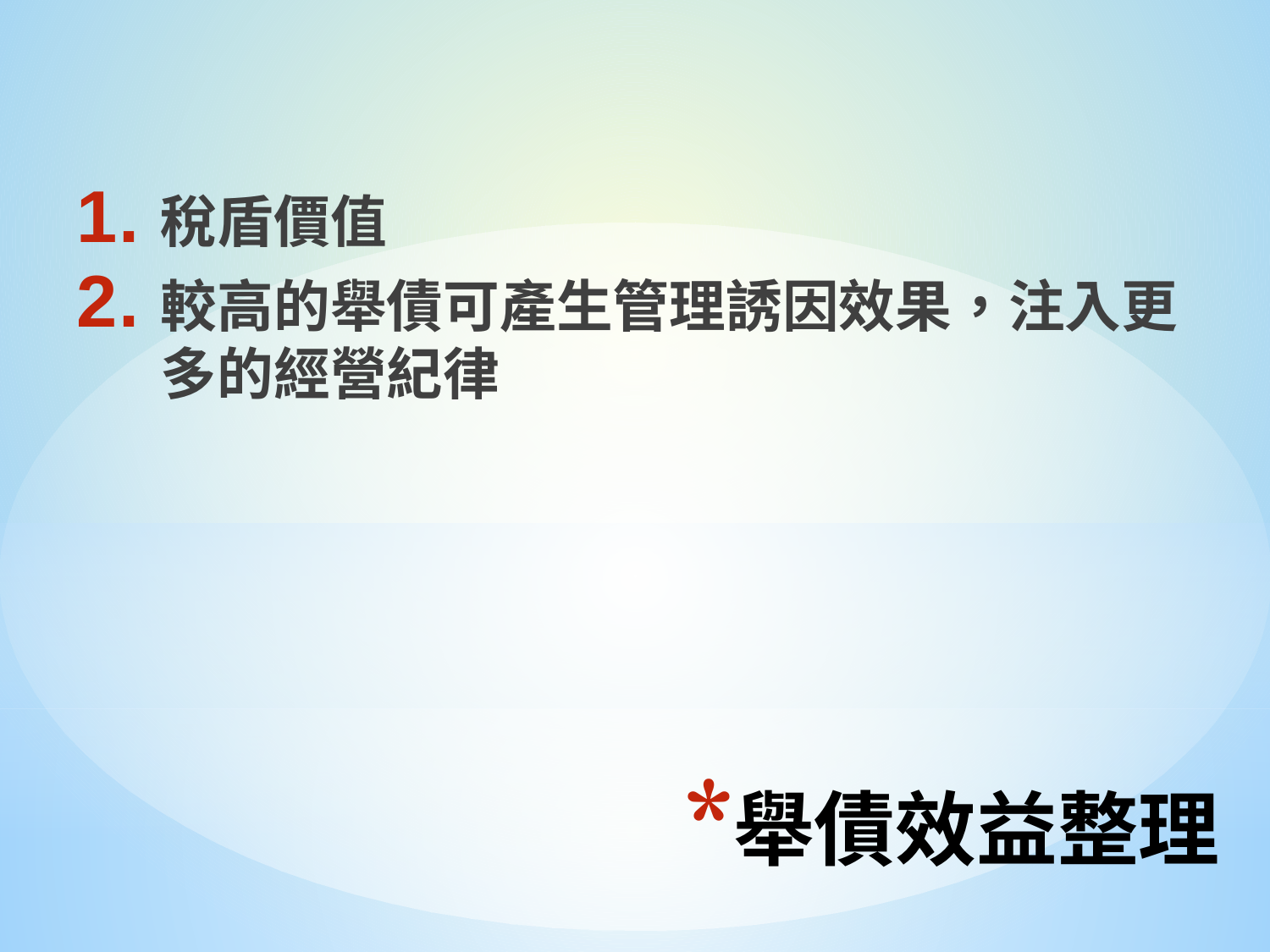

稅盾價值
較高的舉債可產生管理誘因效果，注入更多的經營紀律
# 舉債效益整理